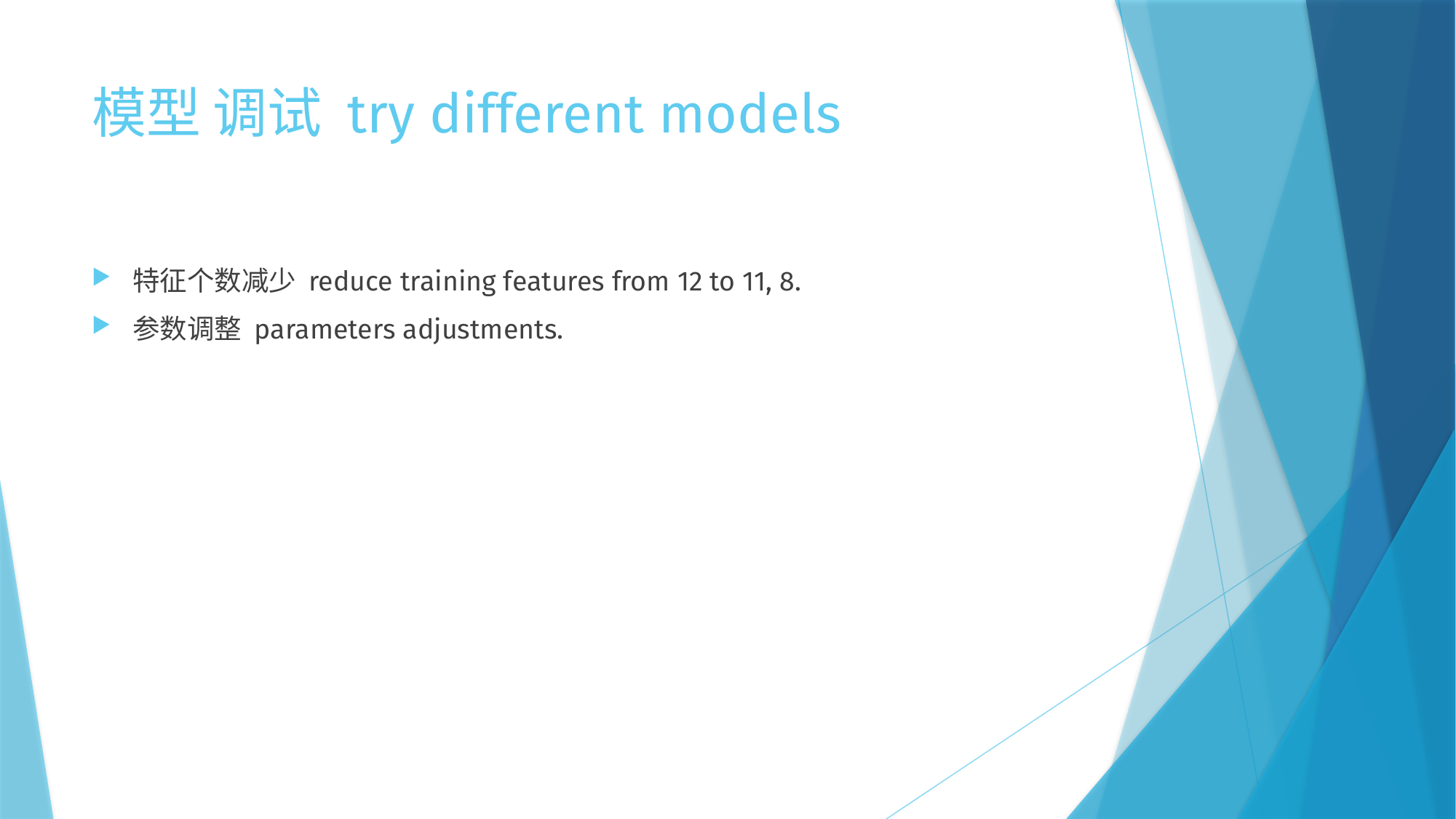

# 模型 调试 try different models
特征个数减少 reduce training features from 12 to 11, 8.
参数调整 parameters adjustments.